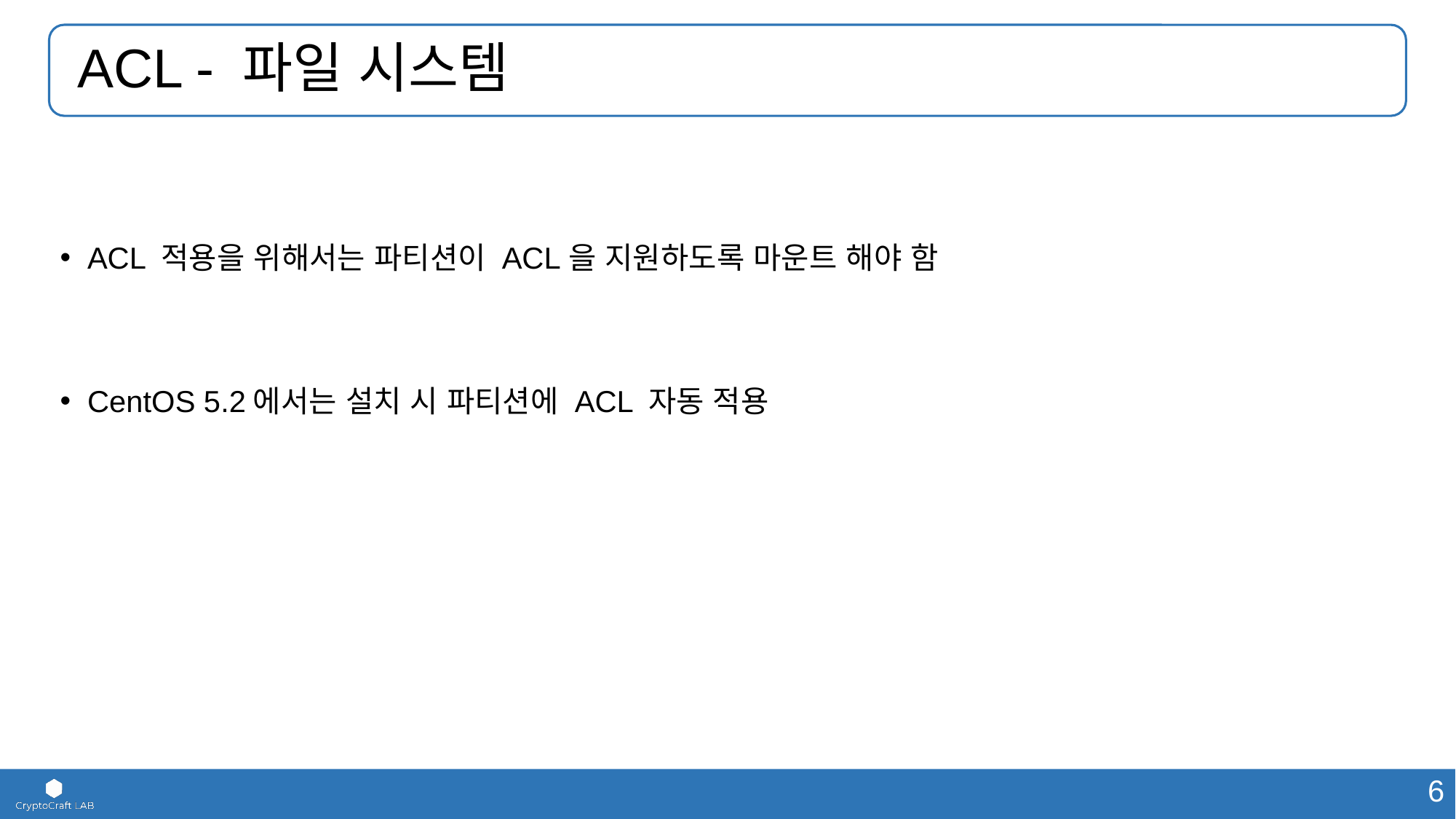

# ACL - 파일 시스템

ACL 적용을 위해서는 파티션이 ACL을 지원하도록 마운트 해야 함

CentOS 5.2에서는 설치 시 파티션에 ACL 자동 적용